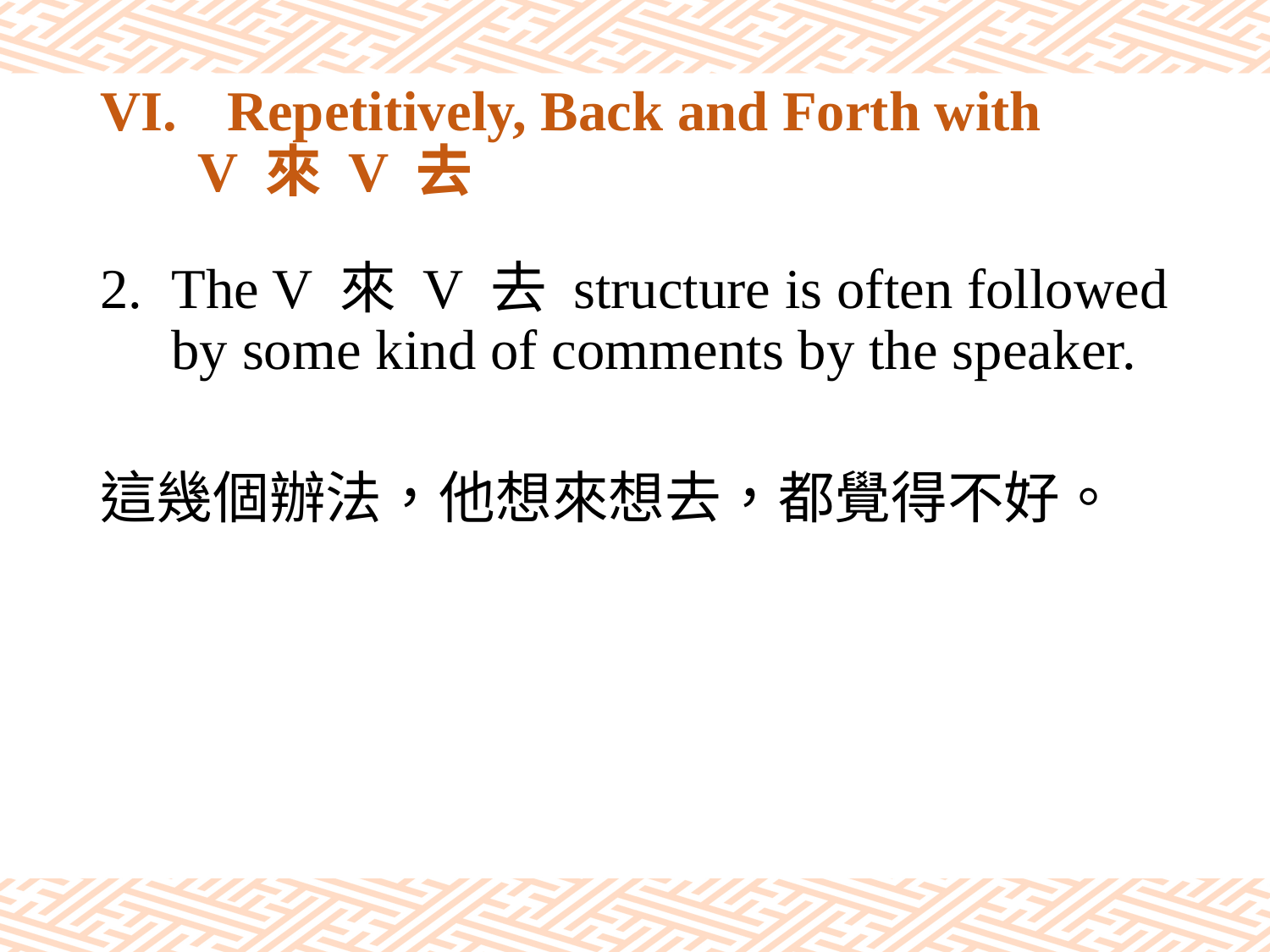

# VI.	Repetitively, Back and Forth with V 來 V 去
The V 來 V 去 structure is often followed by some kind of comments by the speaker.

這幾個辦法，他想來想去，都覺得不好。